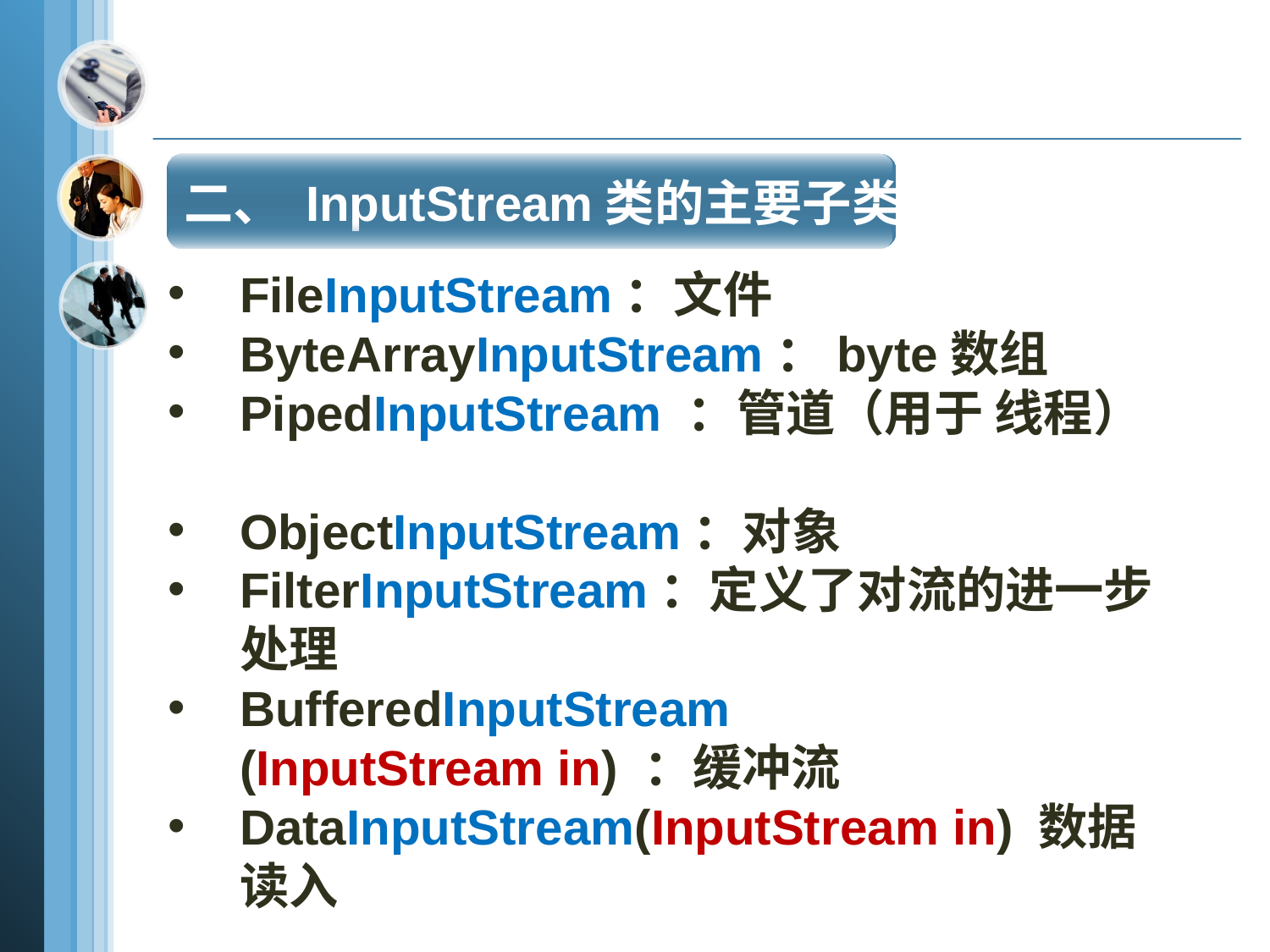

二、 InputStream类的主要子类

FileInputStream：文件
ByteArrayInputStream：byte数组
PipedInputStream ：管道（用于 线程）

ObjectInputStream：对象
FilterInputStream：定义了对流的进一步处理
BufferedInputStream (InputStream in) ：缓冲流
DataInputStream(InputStream in) 数据读入